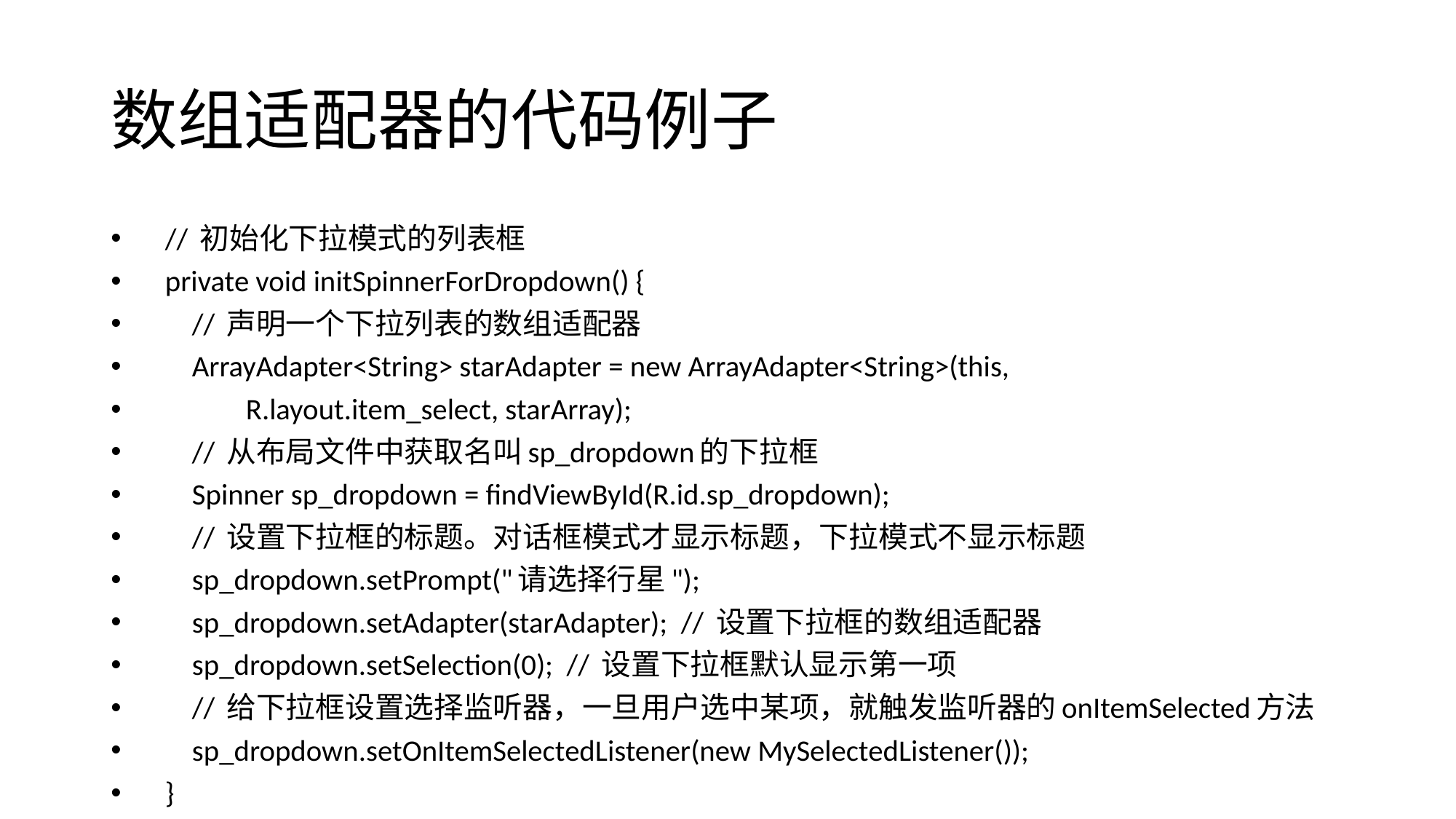

# 数组适配器的代码例子
    // 初始化下拉模式的列表框
    private void initSpinnerForDropdown() {
        // 声明一个下拉列表的数组适配器
        ArrayAdapter<String> starAdapter = new ArrayAdapter<String>(this,
                R.layout.item_select, starArray);
        // 从布局文件中获取名叫sp_dropdown的下拉框
        Spinner sp_dropdown = findViewById(R.id.sp_dropdown);
        // 设置下拉框的标题。对话框模式才显示标题，下拉模式不显示标题
        sp_dropdown.setPrompt("请选择行星");
        sp_dropdown.setAdapter(starAdapter);  // 设置下拉框的数组适配器
        sp_dropdown.setSelection(0);  // 设置下拉框默认显示第一项
        // 给下拉框设置选择监听器，一旦用户选中某项，就触发监听器的onItemSelected方法
        sp_dropdown.setOnItemSelectedListener(new MySelectedListener());
    }